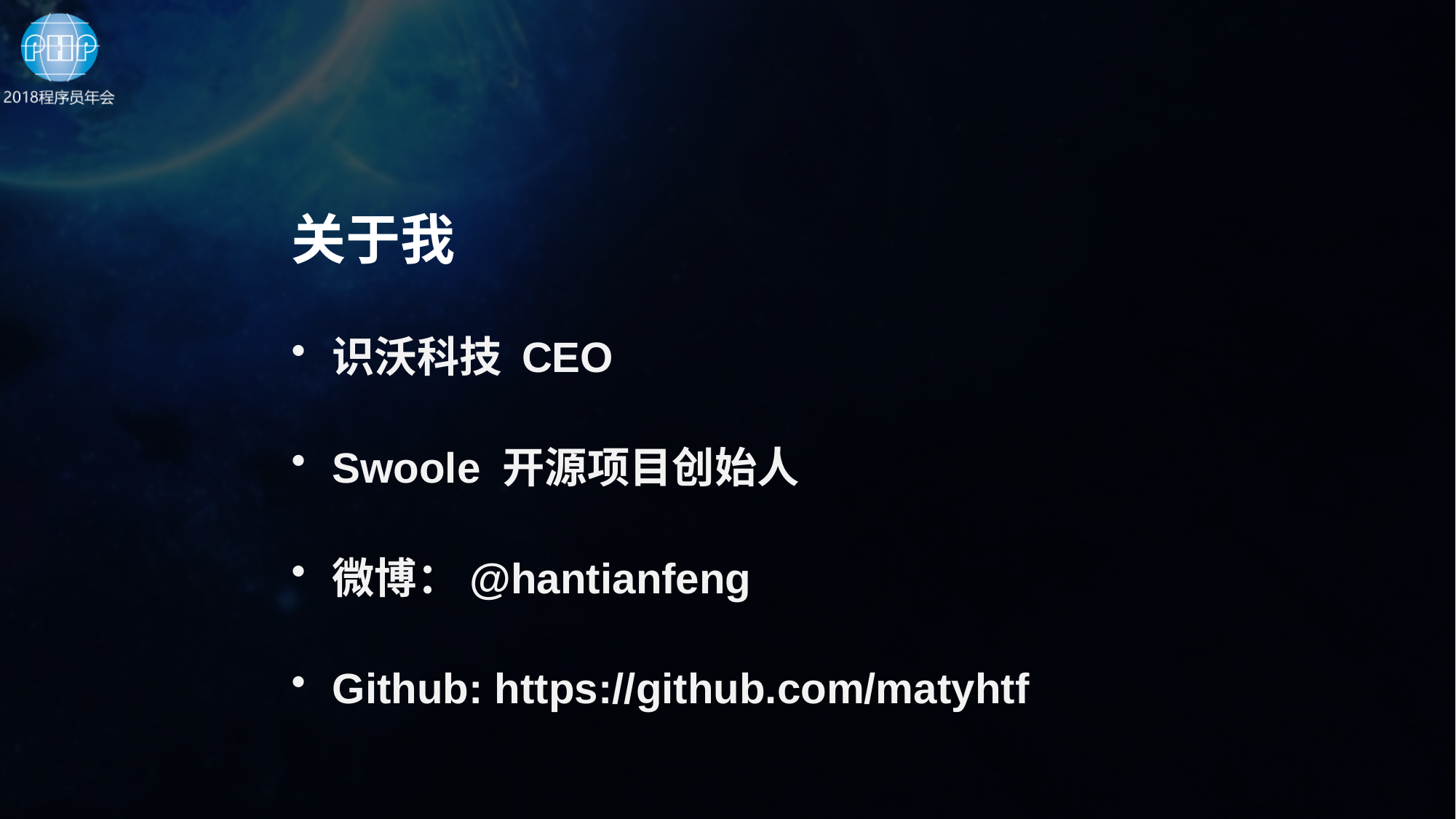

关于我
识沃科技 CEO
Swoole 开源项目创始人
微博：@hantianfeng
Github: https://github.com/matyhtf